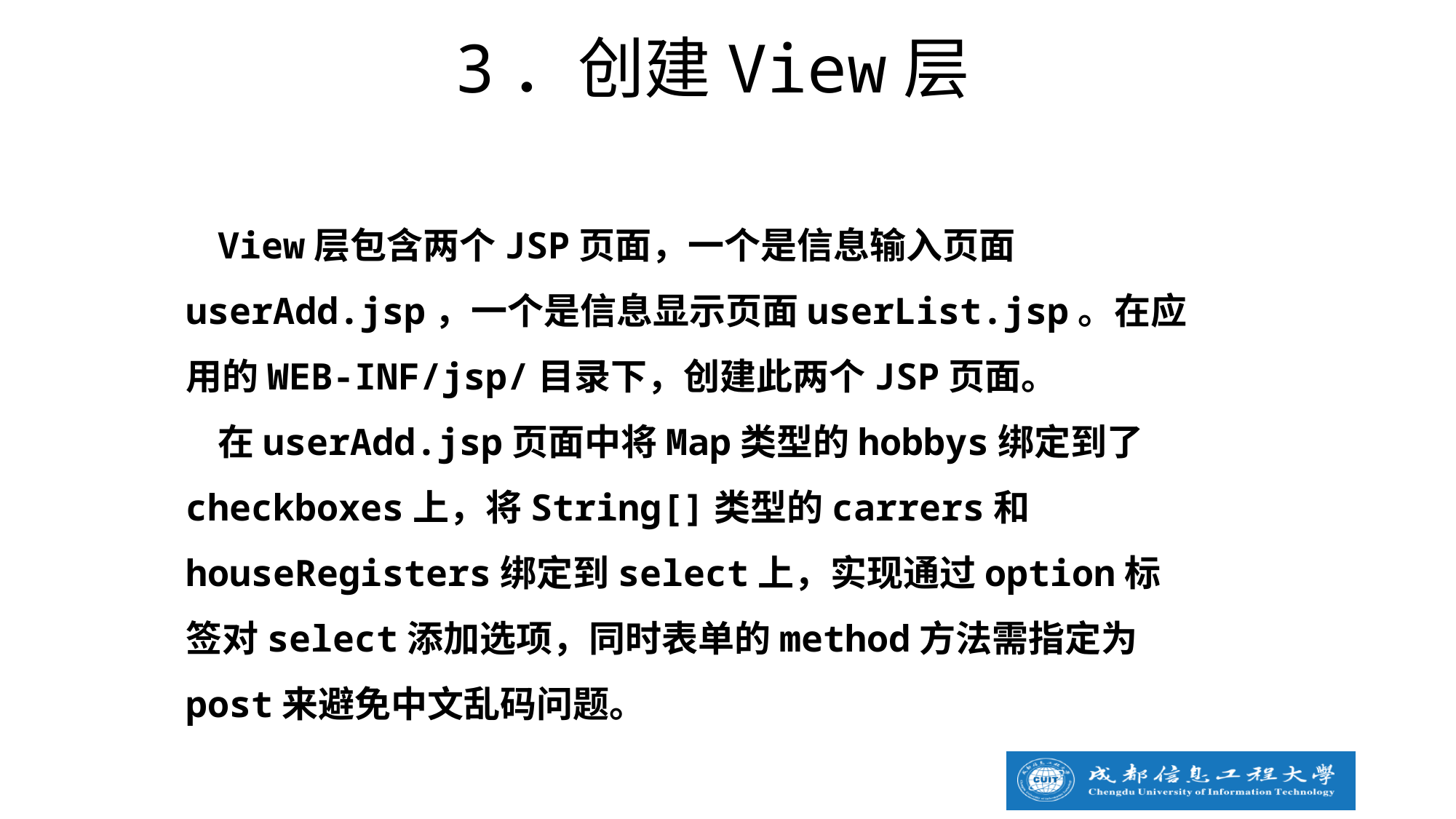

3．创建View层
View层包含两个JSP页面，一个是信息输入页面userAdd.jsp，一个是信息显示页面userList.jsp。在应用的WEB-INF/jsp/目录下，创建此两个JSP页面。
在userAdd.jsp页面中将Map类型的hobbys绑定到了checkboxes上，将String[]类型的carrers和houseRegisters绑定到select上，实现通过option标签对select添加选项，同时表单的method方法需指定为post来避免中文乱码问题。